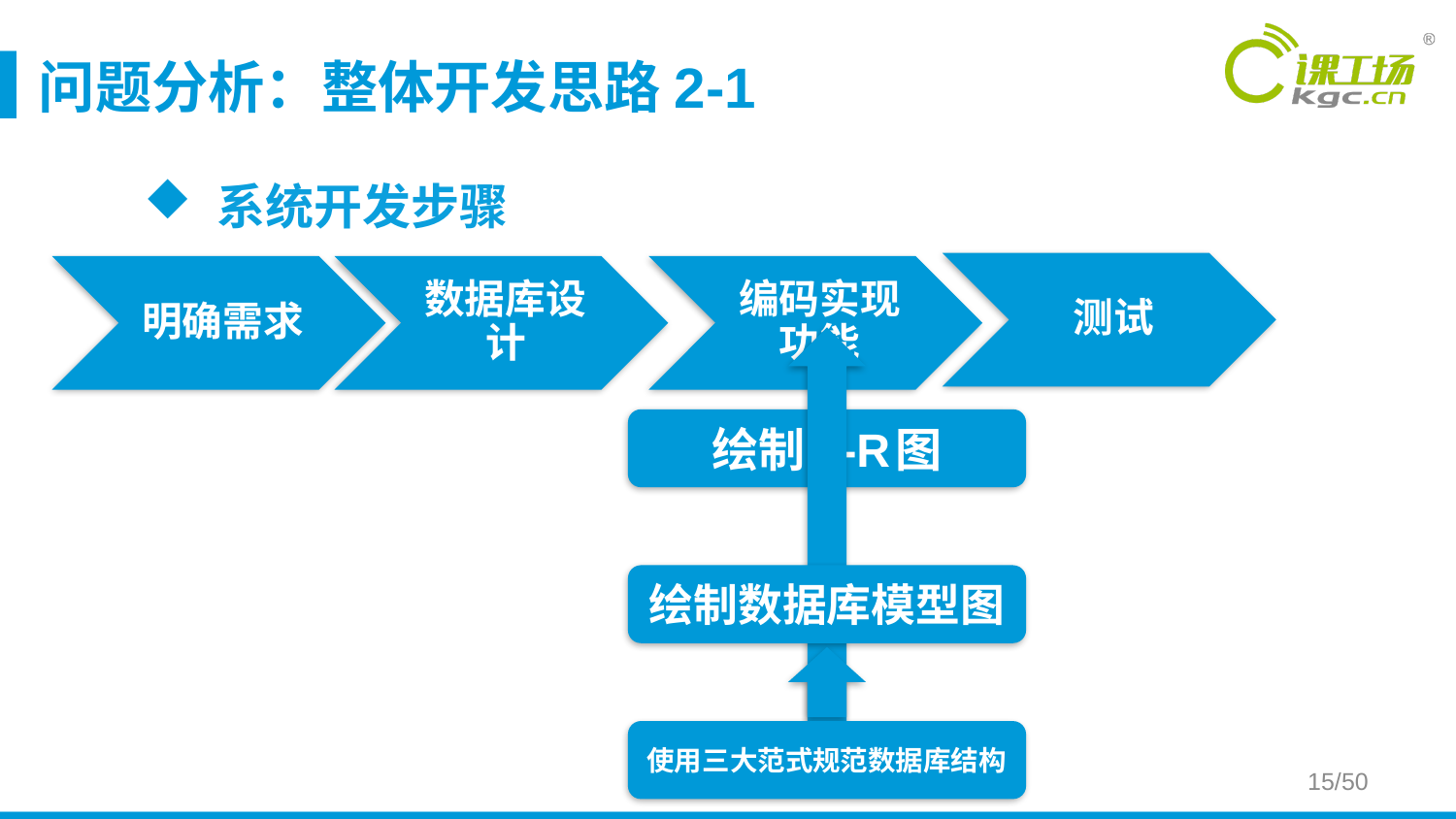

# 问题分析：整体开发思路2-1
明确需求
数据库设计
编码实现功能
测试
系统开发步骤
绘制E-R图
绘制数据库模型图
使用三大范式规范数据库结构
15/50